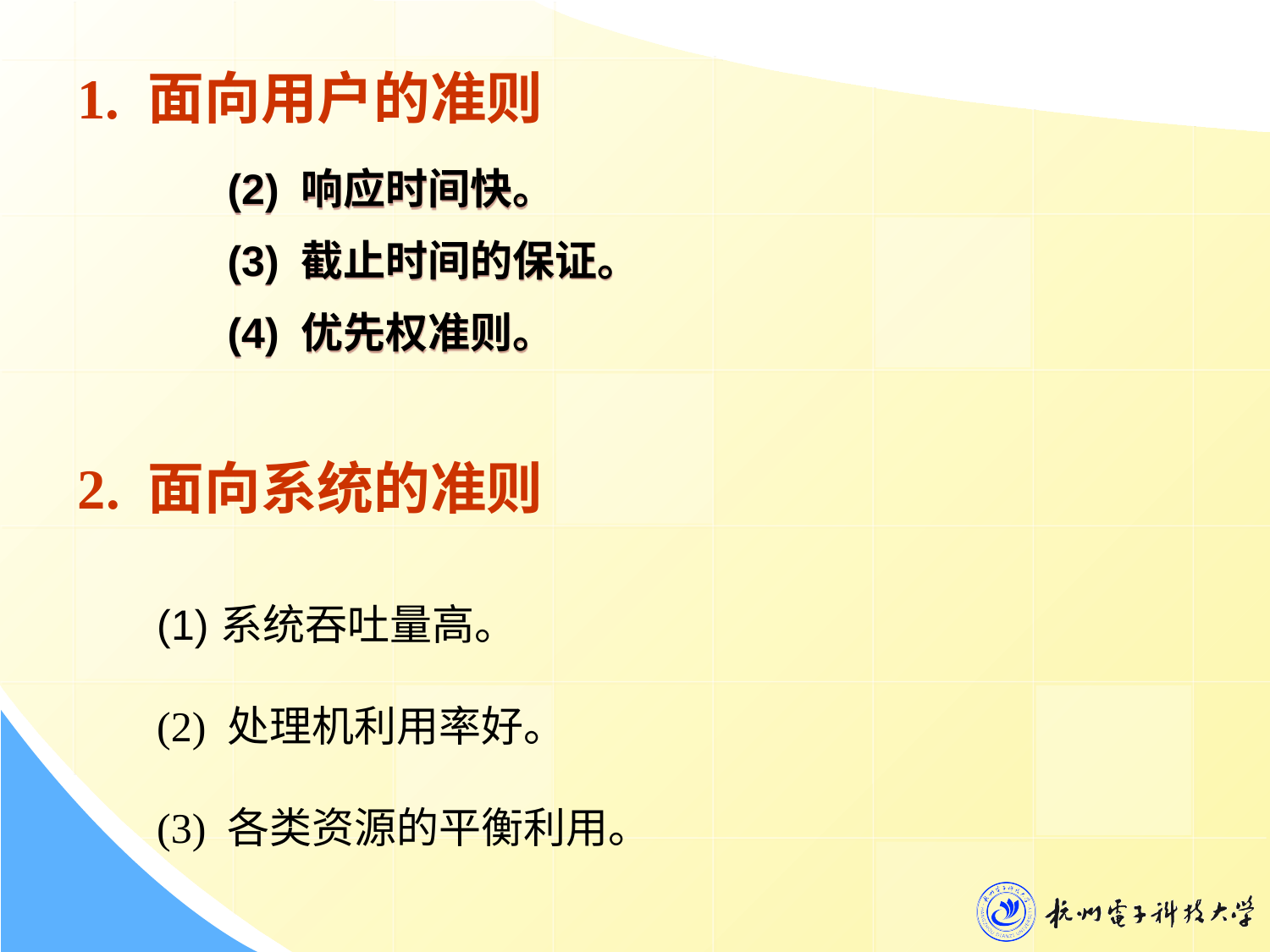

1. 面向用户的准则
(2) 响应时间快。
(3) 截止时间的保证。
(4) 优先权准则。
2. 面向系统的准则
系统吞吐量高。
(2) 处理机利用率好。
(3) 各类资源的平衡利用。